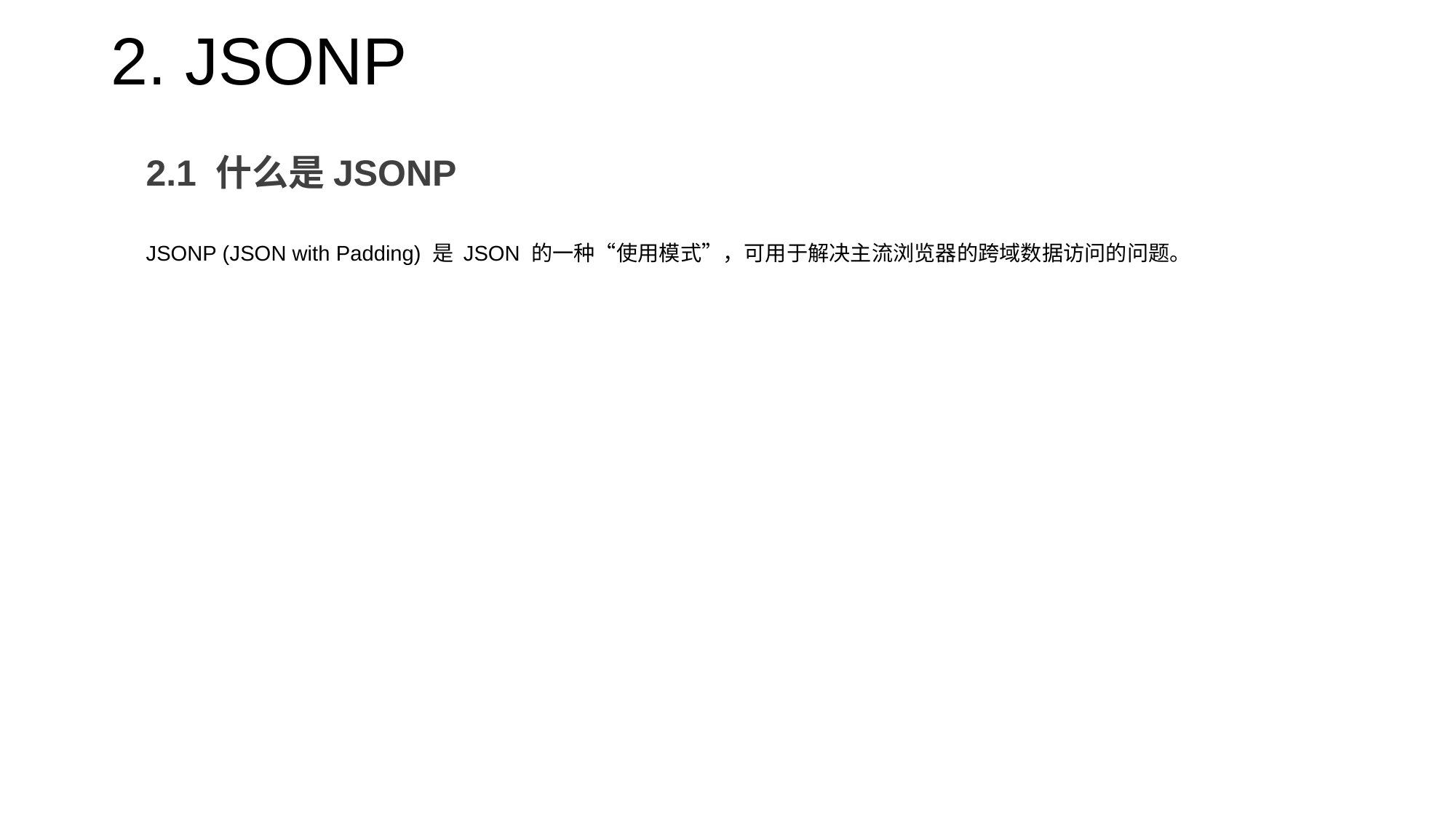

# 2. JSONP
2.1 什么是JSONP
JSONP (JSON with Padding) 是 JSON 的一种“使用模式”，可用于解决主流浏览器的跨域数据访问的问题。